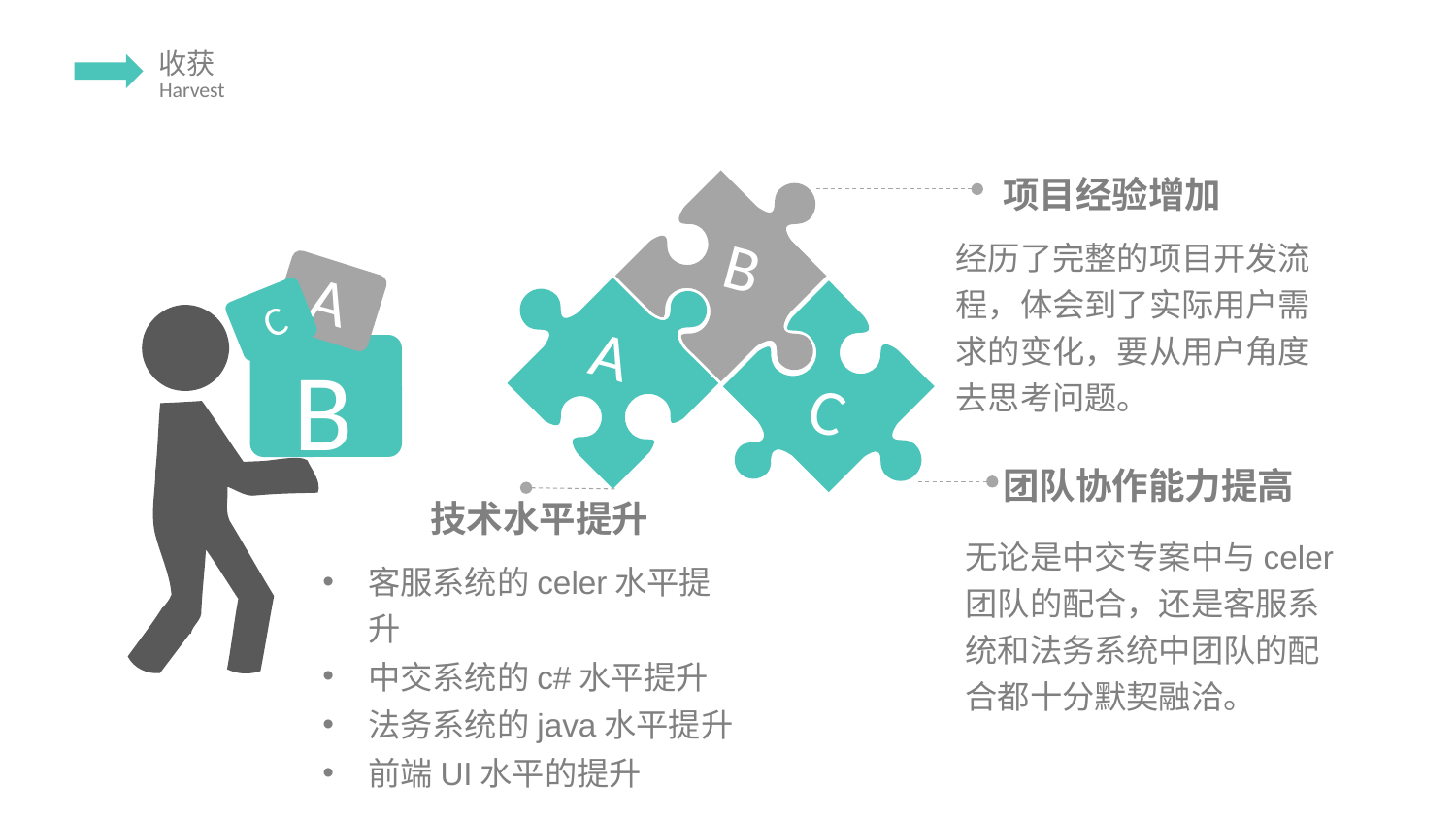

项目经验增加

B

经历了完整的项目开发流程，体会到了实际用户需求的变化，要从用户角度去思考问题。

A
A

C

B

C
团队协作能力提高

技术水平提升
无论是中交专案中与celer团队的配合，还是客服系统和法务系统中团队的配合都十分默契融洽。
客服系统的celer水平提升
中交系统的c#水平提升
法务系统的java水平提升
前端UI水平的提升